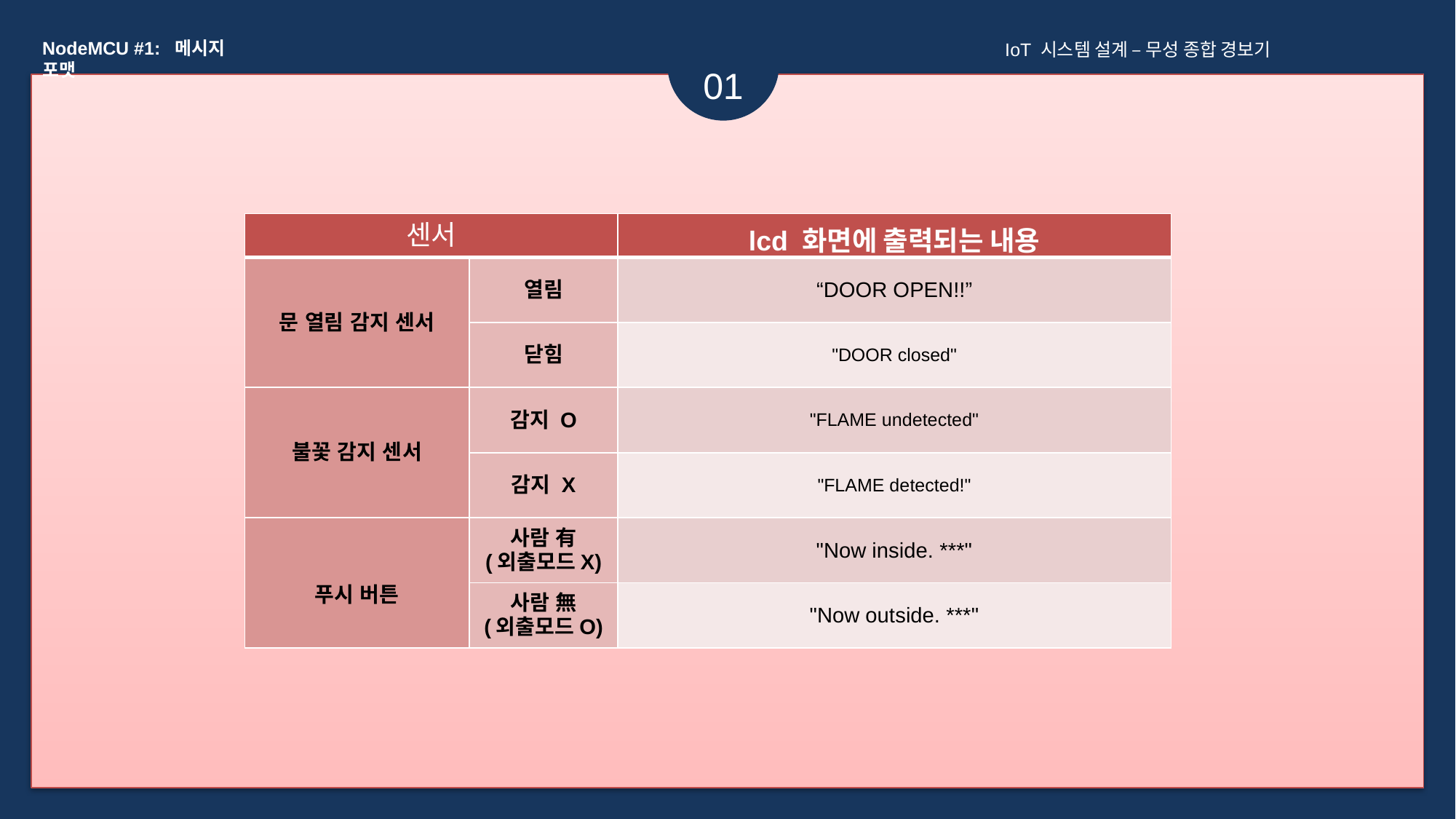

NodeMCU #1:  메시지 포맷
IoT 시스템 설계 – 무성 종합 경보기
01

| 센서 |  | lcd 화면에 출력되는 내용 |
| --- | --- | --- |
| 문 열림 감지 센서 | 열림 | “DOOR OPEN!!” |
|  | 닫힘 | "DOOR closed" |
| 불꽃 감지 센서 | 감지 O | "FLAME undetected" |
|  | 감지 X | "FLAME detected!" |
| 푸시 버튼 | 사람 有 (외출모드X) | "Now inside. \*\*\*" |
|  | 사람 無 (외출모드O) | "Now outside. \*\*\*" |